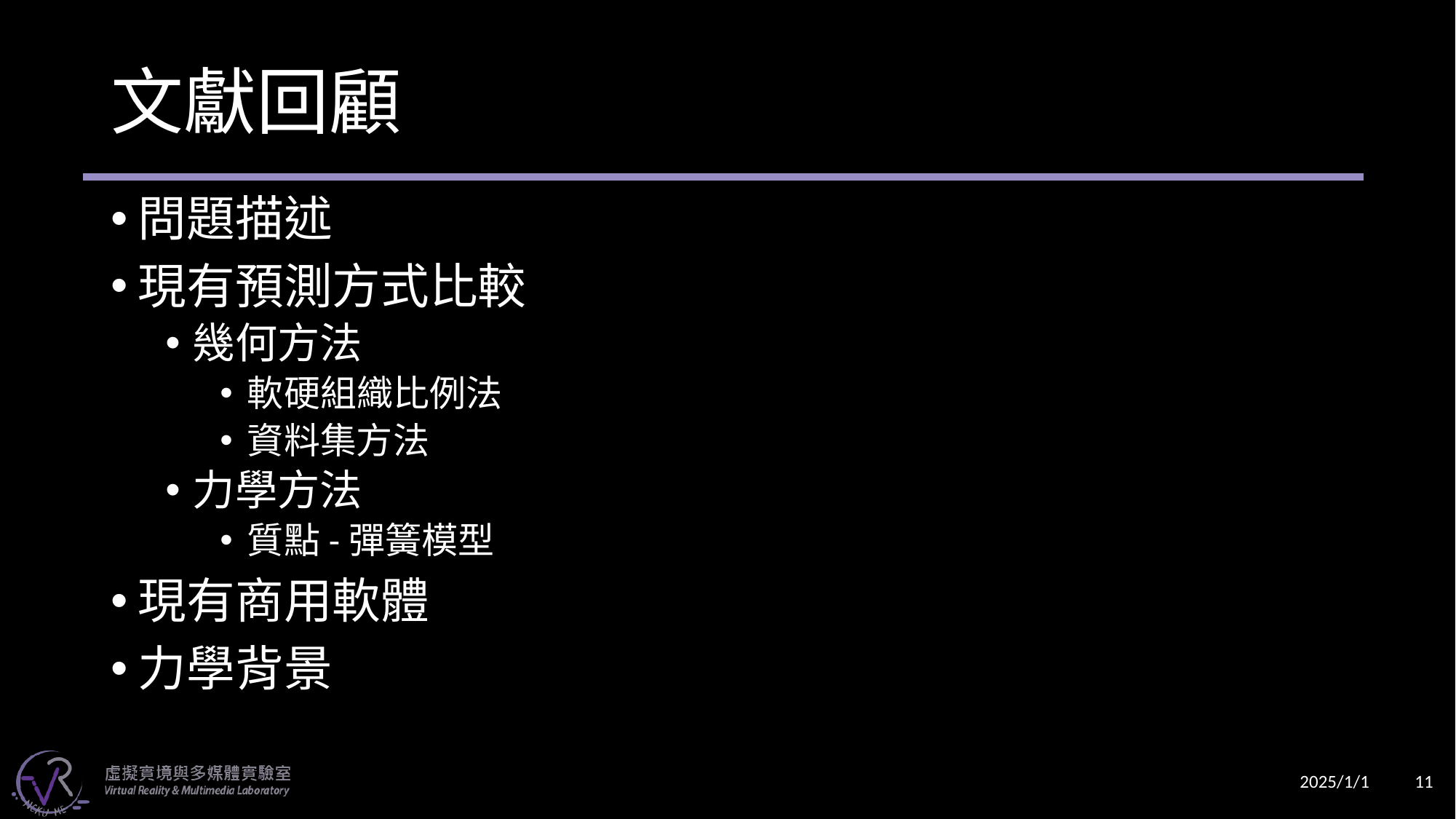

# 文獻回顧
問題描述
現有預測方式比較
幾何方法
軟硬組織比例法
資料集方法
力學方法
質點-彈簧模型
現有商用軟體
力學背景

2025/1/1
11